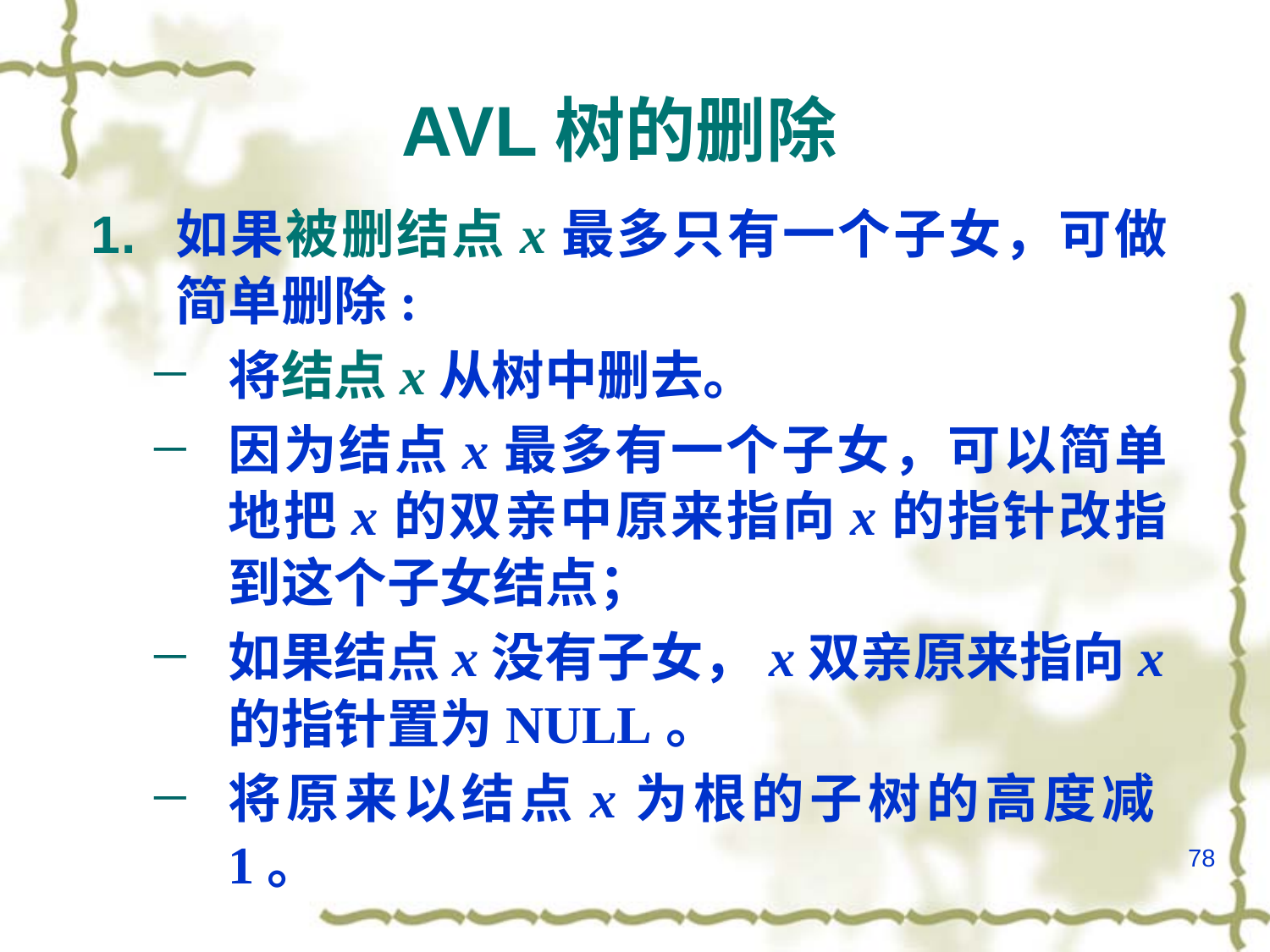

# AVL树的删除
如果被删结点x最多只有一个子女，可做简单删除:
将结点x从树中删去。
因为结点x最多有一个子女，可以简单地把x的双亲中原来指向x的指针改指到这个子女结点；
如果结点x没有子女，x双亲原来指向x的指针置为NULL。
将原来以结点x为根的子树的高度减1。
78